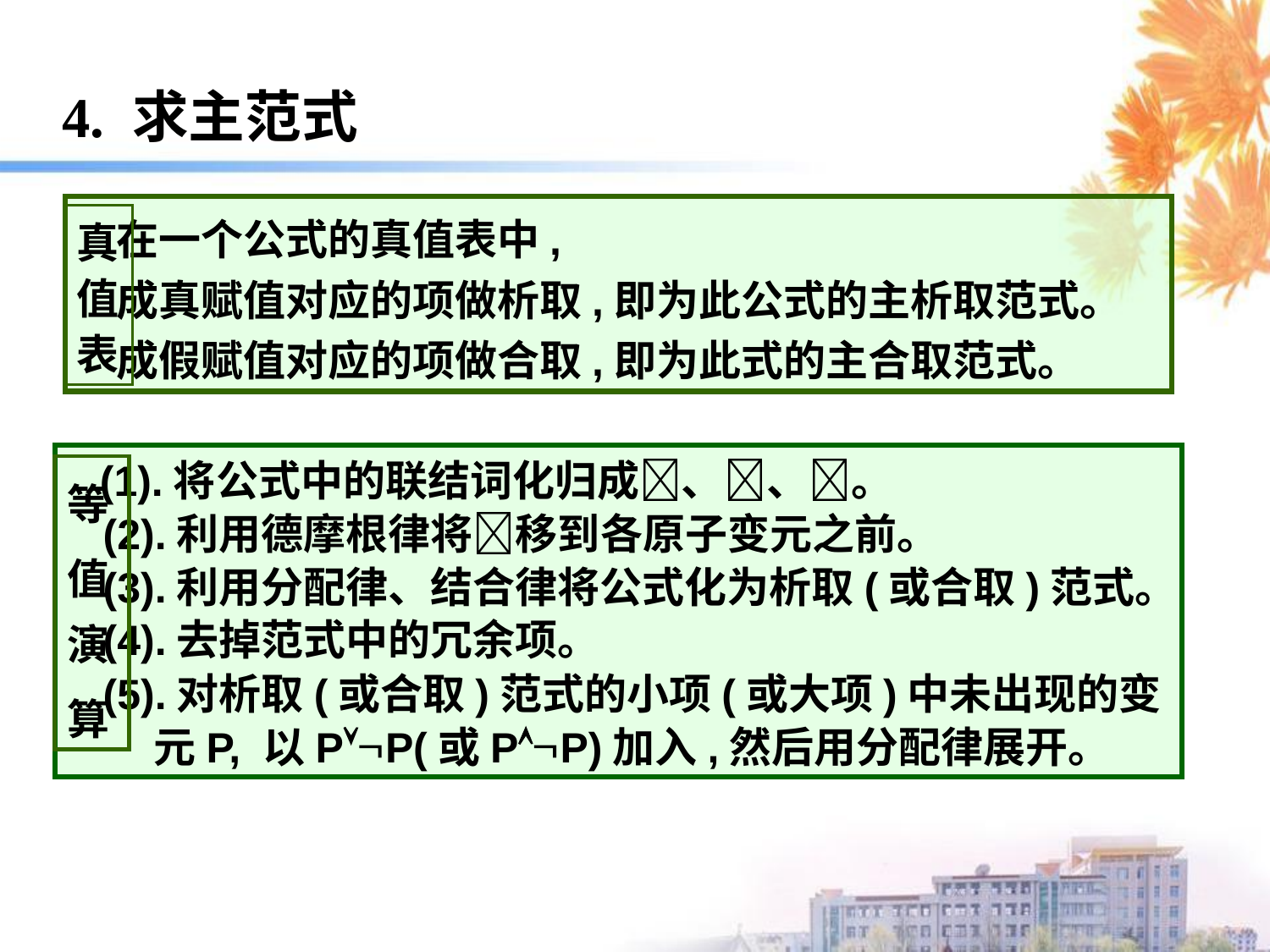

4. 求主范式
   在一个公式的真值表中,
   成真赋值对应的项做析取,即为此公式的主析取范式。
   成假赋值对应的项做合取,即为此式的主合取范式。
真
值
表

   (1).将公式中的联结词化归成∧、∨、¬。
   (2).利用德摩根律将¬移到各原子变元之前。
   (3).利用分配律、结合律将公式化为析取(或合取)范式。
   (4).去掉范式中的冗余项。
   (5).对析取(或合取)范式的小项(或大项)中未出现的变
        元P, 以P∨¬P(或P∧¬P)加入,然后用分配律展开。
等
值演
算